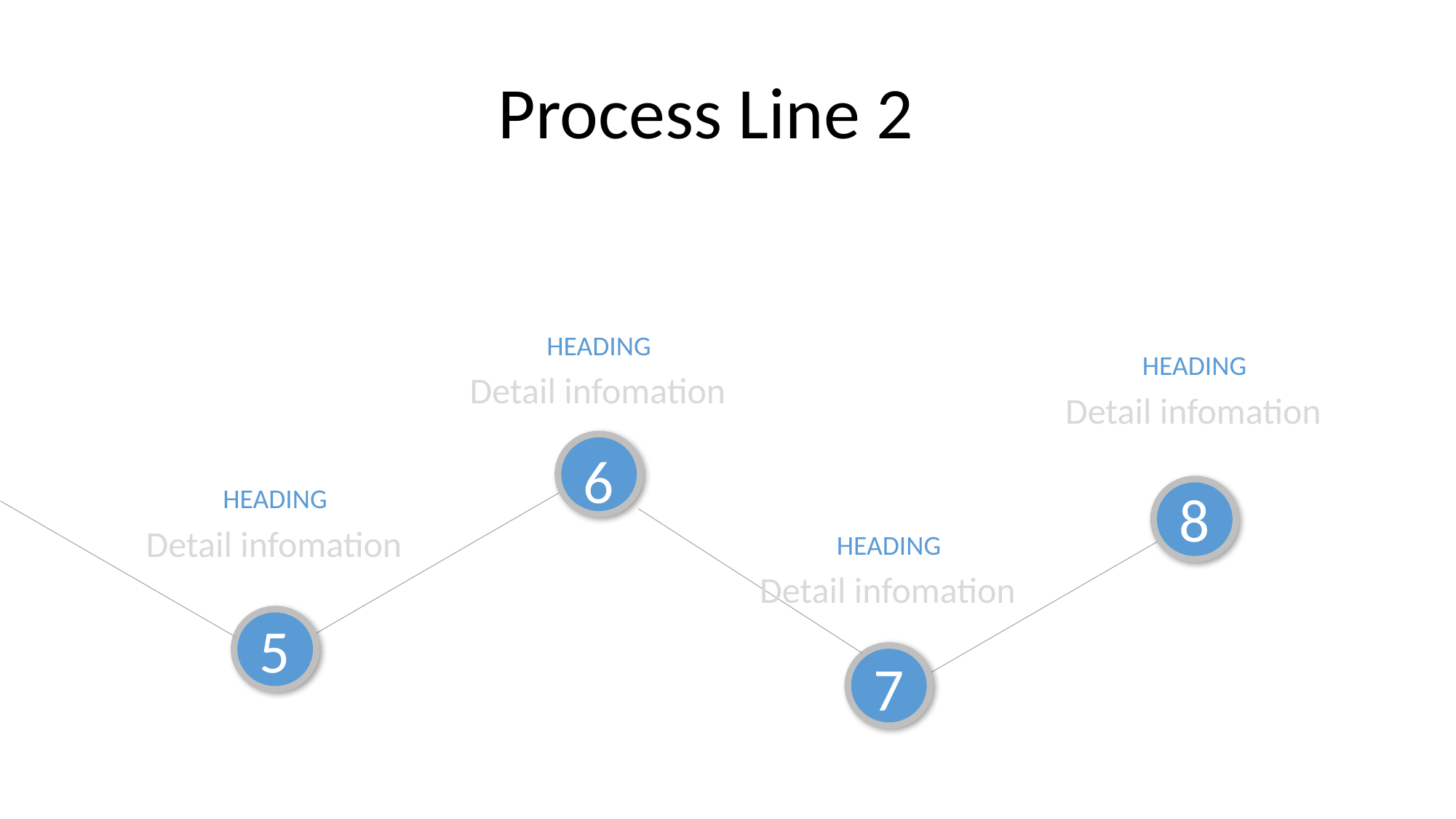

小球外边缘有阴影
动画：
线 wipe from left 0.25s
球：zoom 0.25s
序号：zoom 0.25s
文本：zoom 0.25s

转场：Push Left
Process Line 2
HEADING
Detail infomation
HEADING
Detail infomation

6
HEADING
Detail infomation

8
HEADING
Detail infomation

5

7